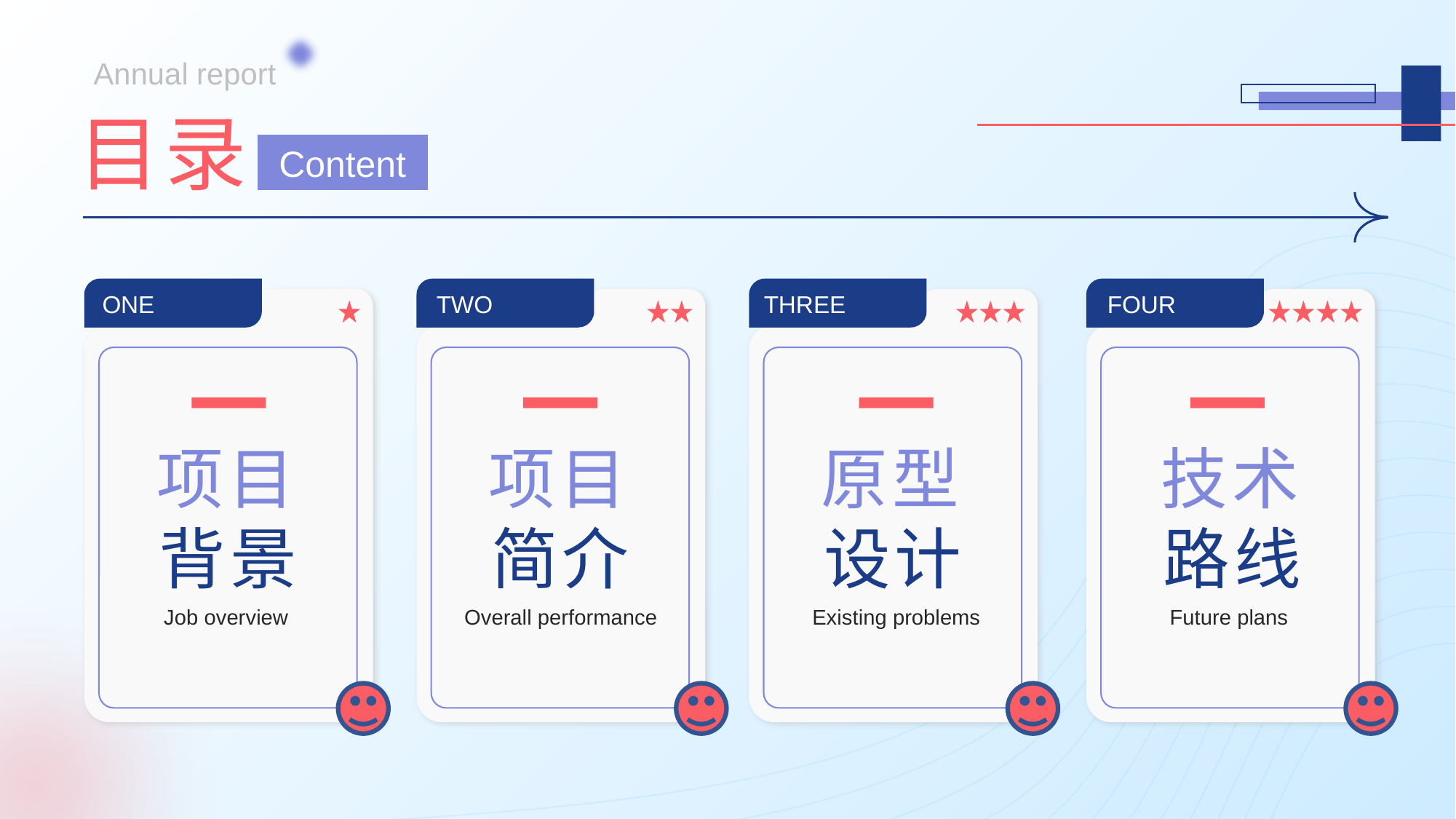

Annual report

目录
Content

ONE
TWO
THREE
FOUR

项目背景
项目简介
原型设计
技术路线

Job overview
Overall performance
Existing problems
Future plans